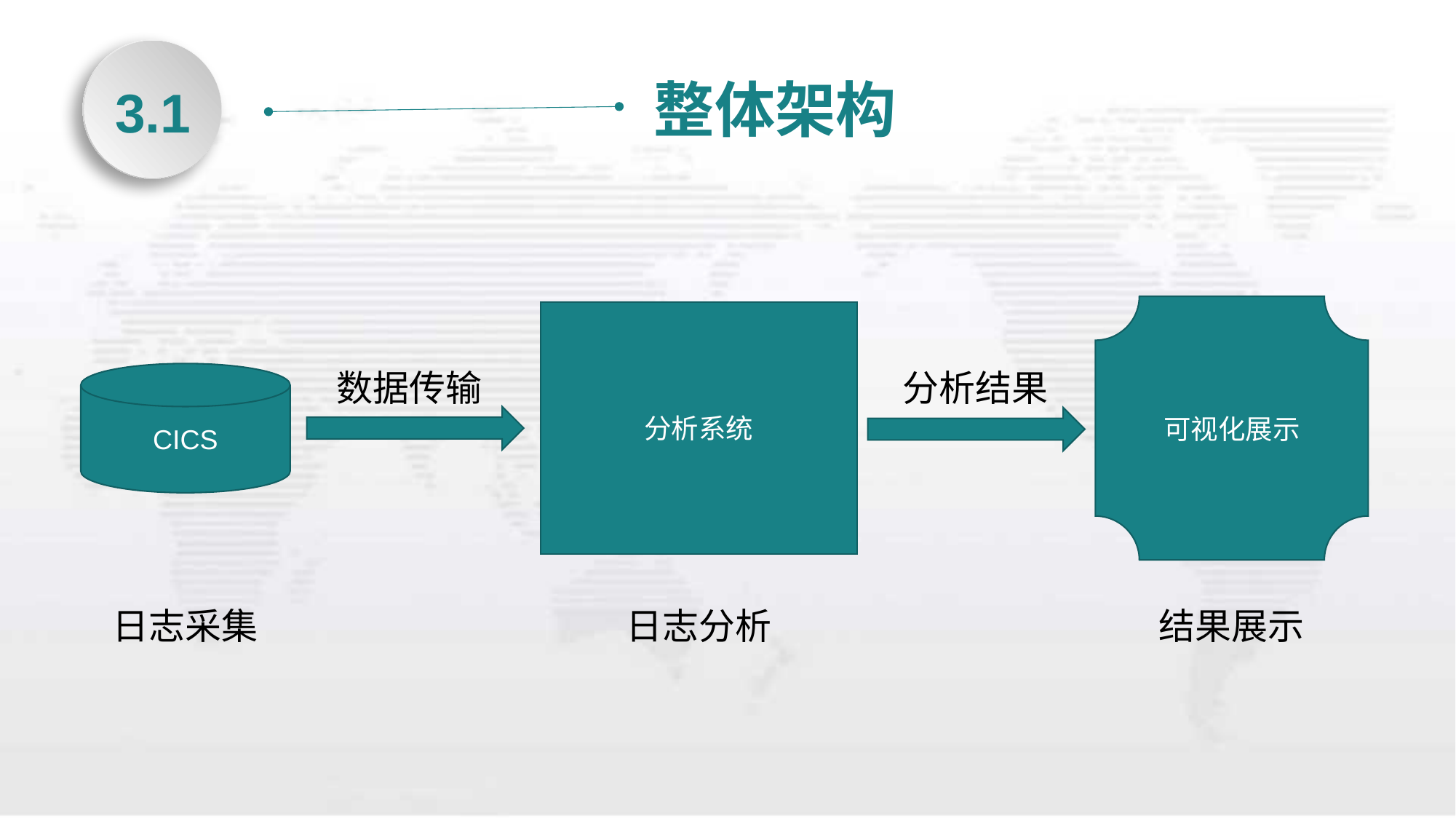

整体架构
3.1
可视化展示
分析系统
分析结果
数据传输
CICS

结果展示
日志分析
日志采集